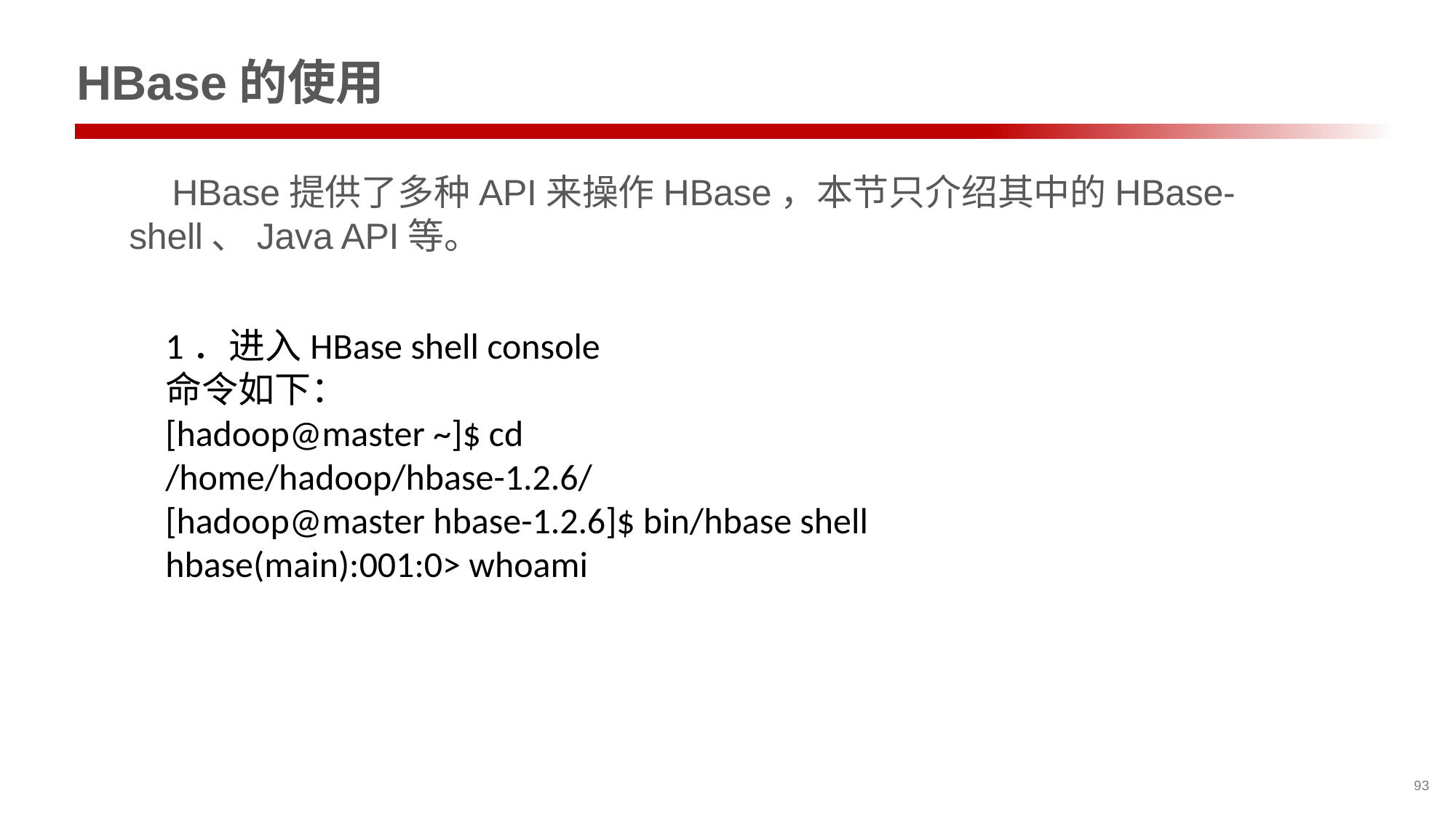

# HBase的使用

HBase提供了多种API来操作HBase，本节只介绍其中的HBase-shell、Java API等。

1．进入HBase shell console
命令如下：
[hadoop@master ~]$ cd /home/hadoop/hbase-1.2.6/
[hadoop@master hbase-1.2.6]$ bin/hbase shell
hbase(main):001:0> whoami
93